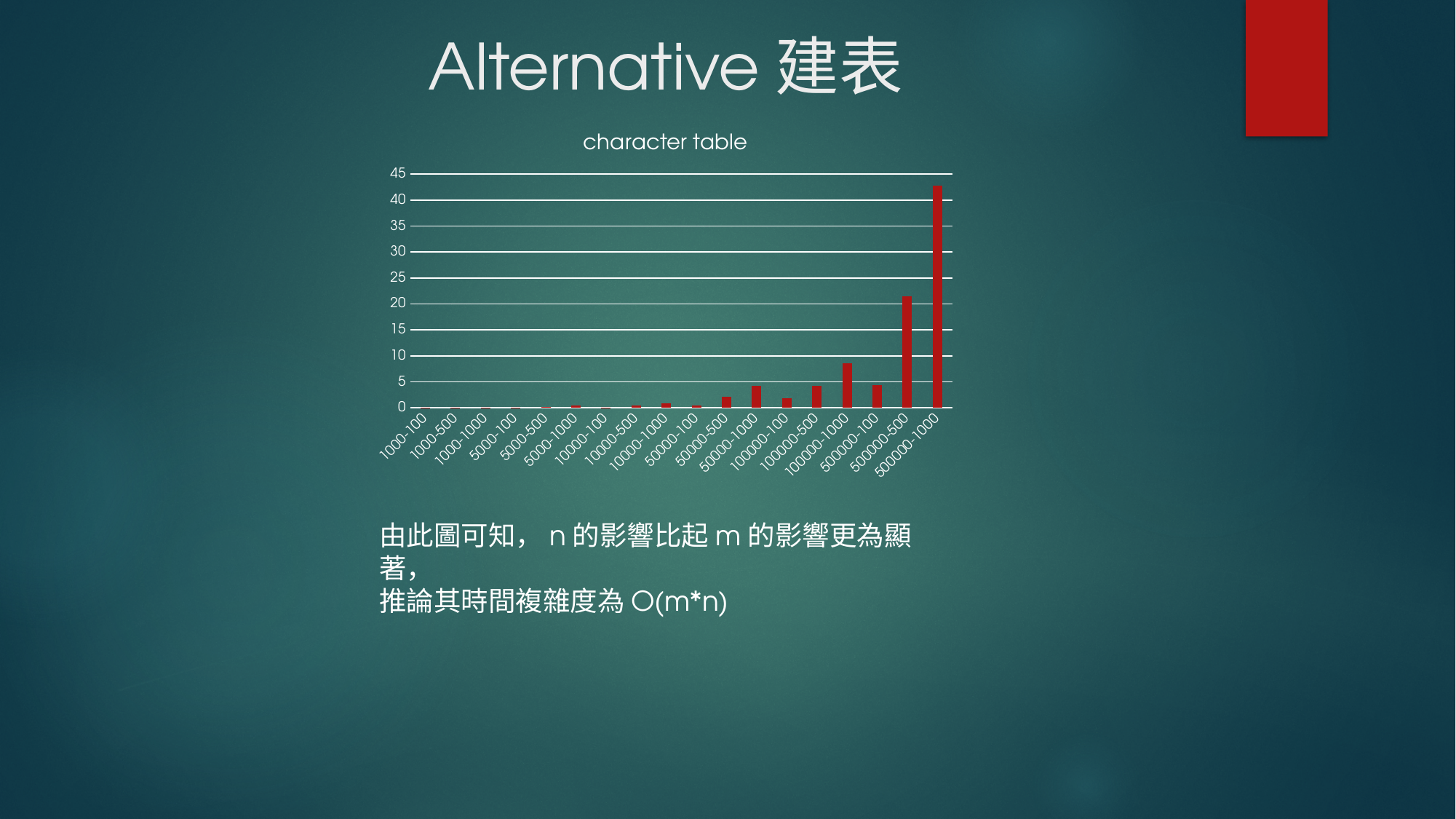

# Alternative建表

### Chart:

| Category | character table |
|---|---|
| 1000-100 | 0.09 |
| 1000-500 | 0.044 |
| 1000-1000 | 0.086 |
| 5000-100 | 0.048 |
| 5000-500 | 0.213 |
| 5000-1000 | 0.472 |
| 10000-100 | 0.091 |
| 10000-500 | 0.442 |
| 10000-1000 | 0.876 |
| 50000-100 | 0.44 |
| 50000-500 | 2.172 |
| 50000-1000 | 4.256 |
| 100000-100 | 1.853 |
| 100000-500 | 4.265 |
| 100000-1000 | 8.562 |
| 500000-100 | 4.343 |
| 500000-500 | 21.523 |
| 500000-1000 | 42.838 |
由此圖可知，n的影響比起m的影響更為顯著，
推論其時間複雜度為O(m*n)